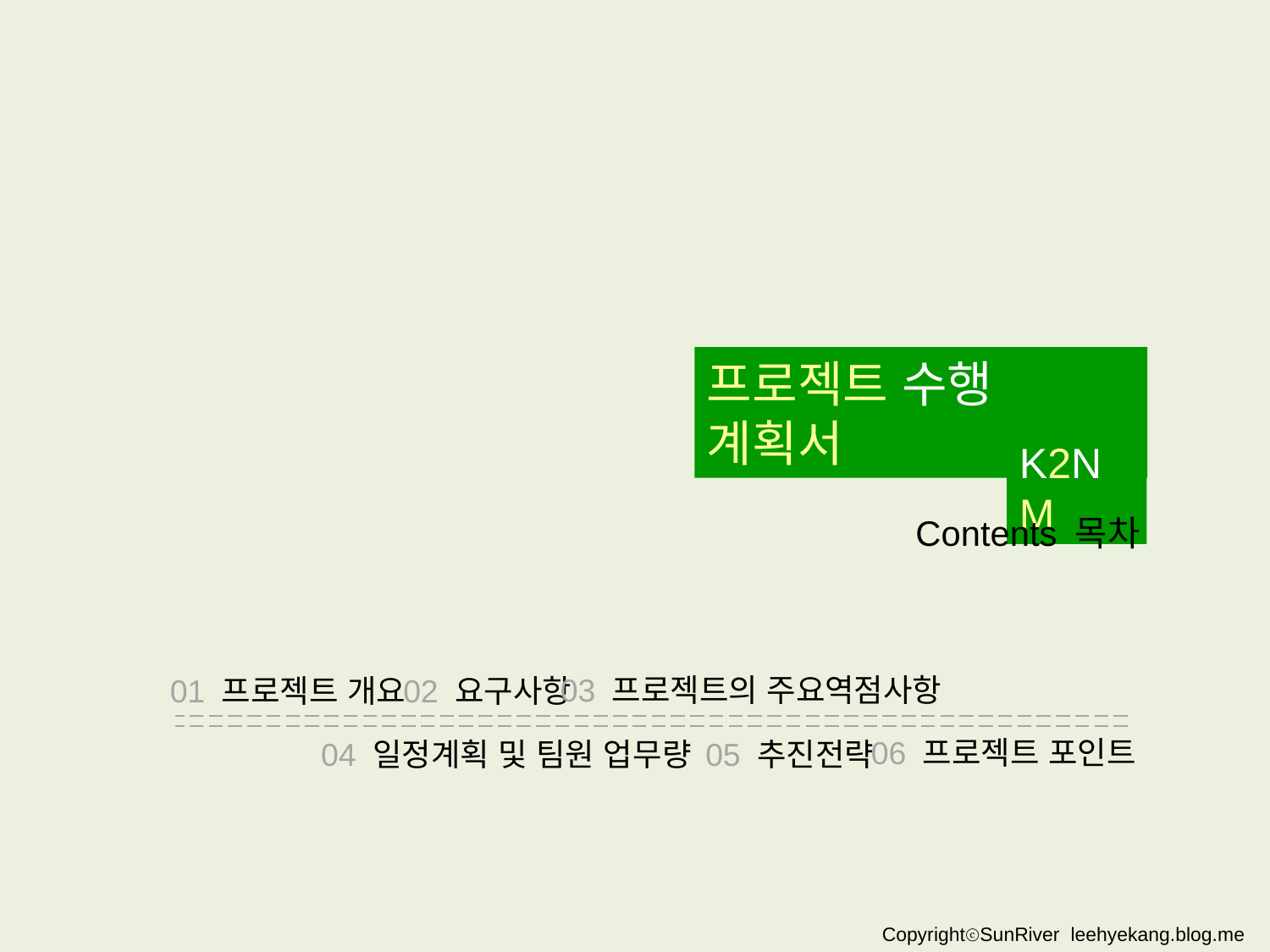

프로젝트 수행 계획서
K2NM
Contents 목차
03 프로젝트의 주요역점사항
01 프로젝트 개요
02 요구사항
06 프로젝트 포인트
04 일정계획 및 팀원 업무량
05 추진전략